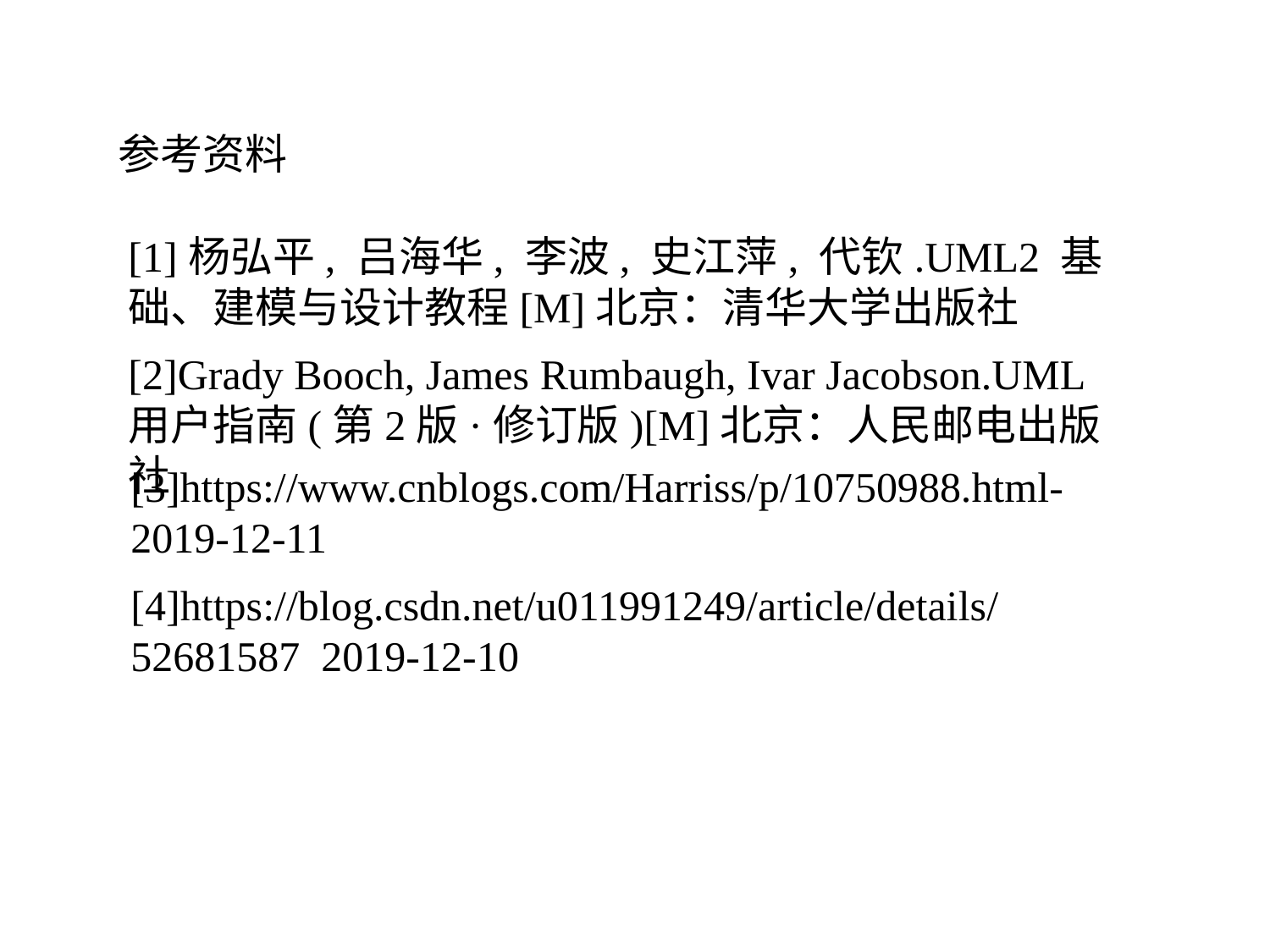

参考资料
[1]杨弘平, 吕海华, 李波, 史江萍, 代钦.UML2 基础、建模与设计教程[M]北京：清华大学出版社
[2]Grady Booch, James Rumbaugh, Ivar Jacobson.UML用户指南(第2版·修订版)[M]北京：人民邮电出版社
[3]https://www.cnblogs.com/Harriss/p/10750988.html-2019-12-11
[4]https://blog.csdn.net/u011991249/article/details/52681587  2019-12-10